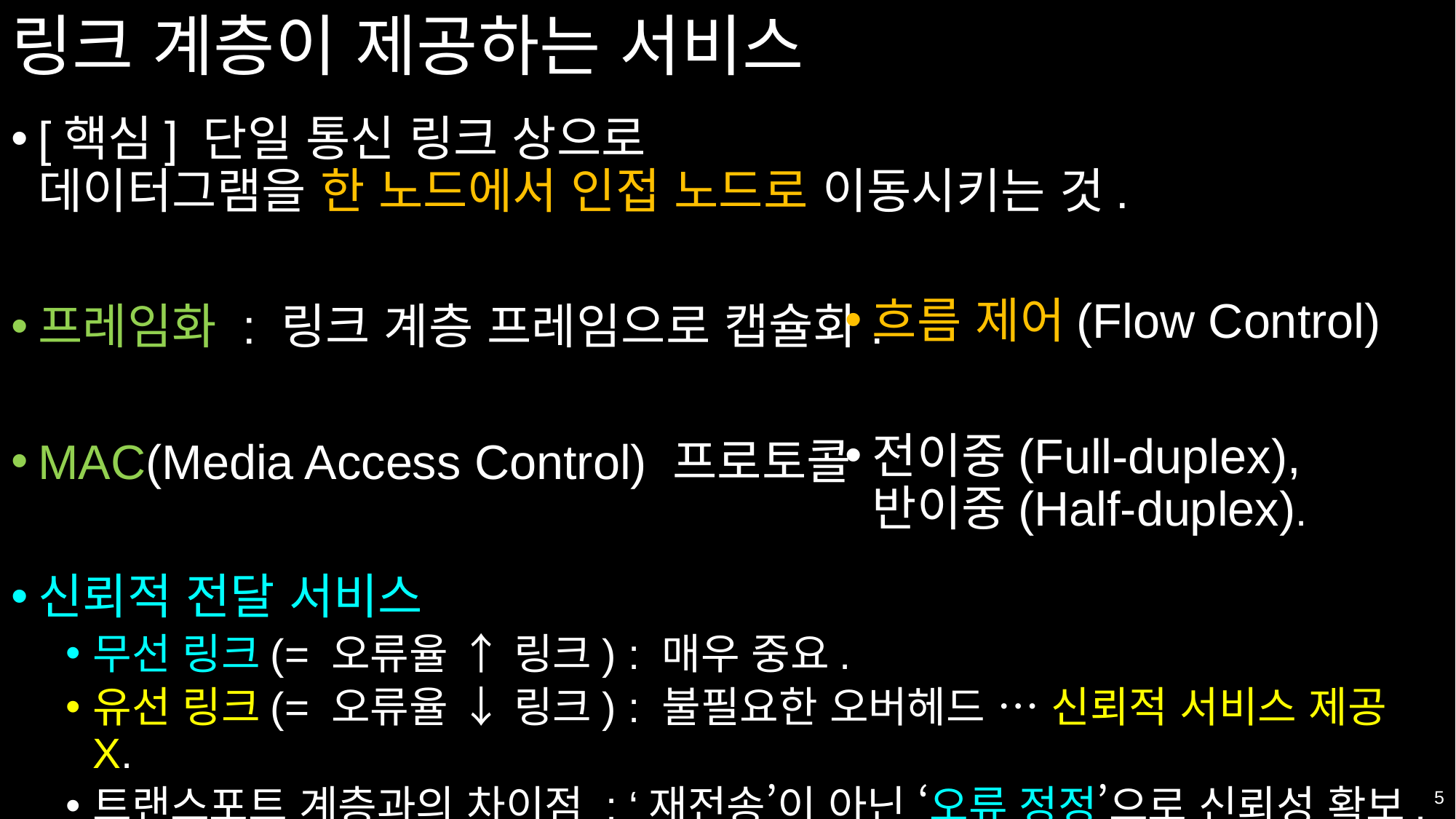

# 링크 계층이 제공하는 서비스
[핵심] 단일 통신 링크 상으로 							      데이터그램을 한 노드에서 인접 노드로 이동시키는 것.

프레임화 : 링크 계층 프레임으로 캡슐화.

MAC(Media Access Control) 프로토콜

신뢰적 전달 서비스
무선 링크(= 오류율 ↑ 링크) : 매우 중요.
유선 링크(= 오류율 ↓ 링크) : 불필요한 오버헤드 … 신뢰적 서비스 제공 X.
트랜스포트 계층과의 차이점 : ‘재전송’이 아닌 ‘오류 정정’으로 신뢰성 확보.
흐름 제어(Flow Control)

전이중(Full-duplex), 반이중(Half-duplex).
5